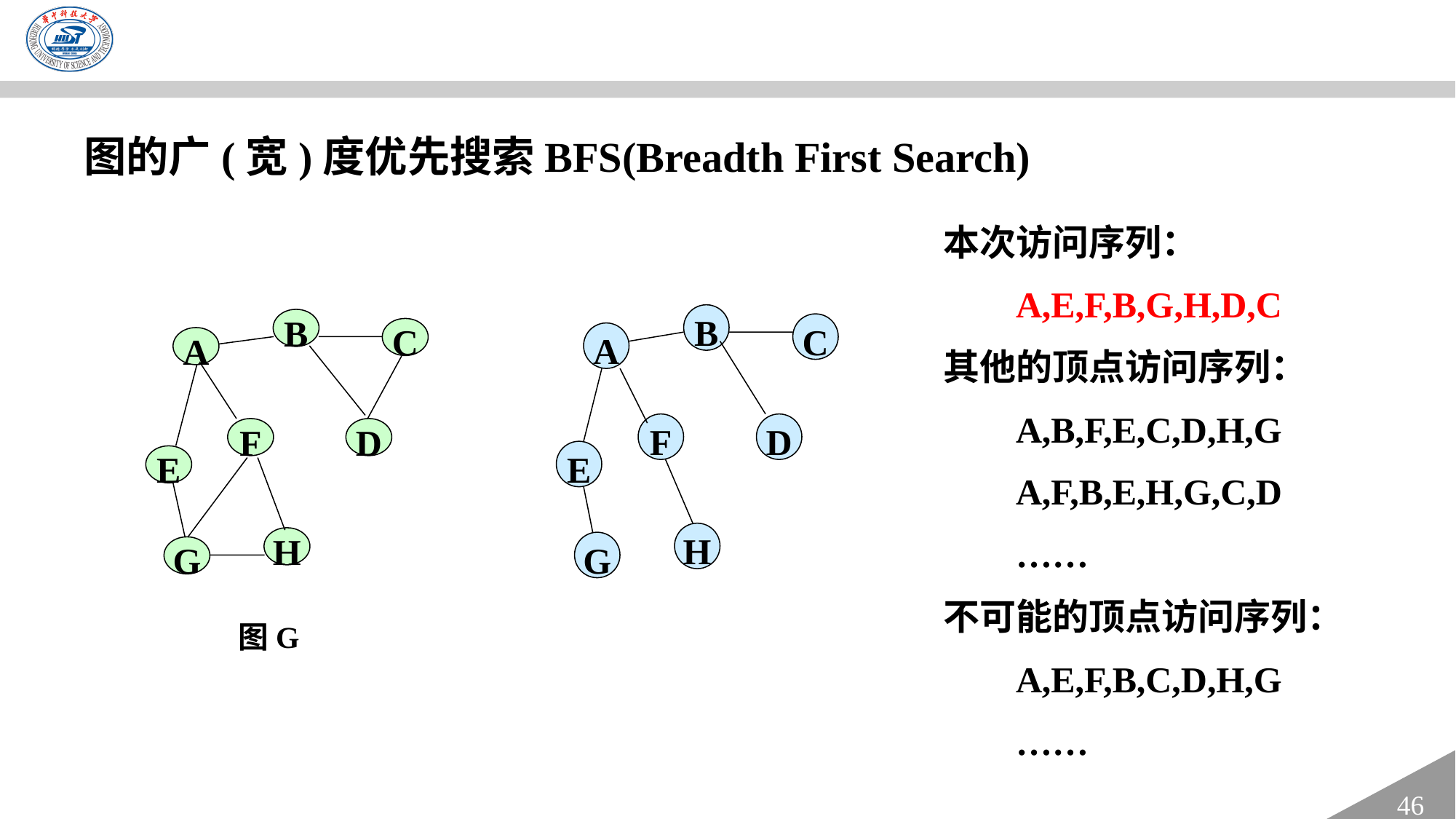

图的广(宽)度优先搜索BFS(Breadth First Search)
本次访问序列：
        A,E,F,B,G,H,D,C
其他的顶点访问序列：
        A,B,F,E,C,D,H,G
        A,F,B,E,H,G,C,D
        ……
不可能的顶点访问序列：
        A,E,F,B,C,D,H,G
        ……
B
B
C
C
A
A

F
D
F
D
E
E

H
H
G
G

图G